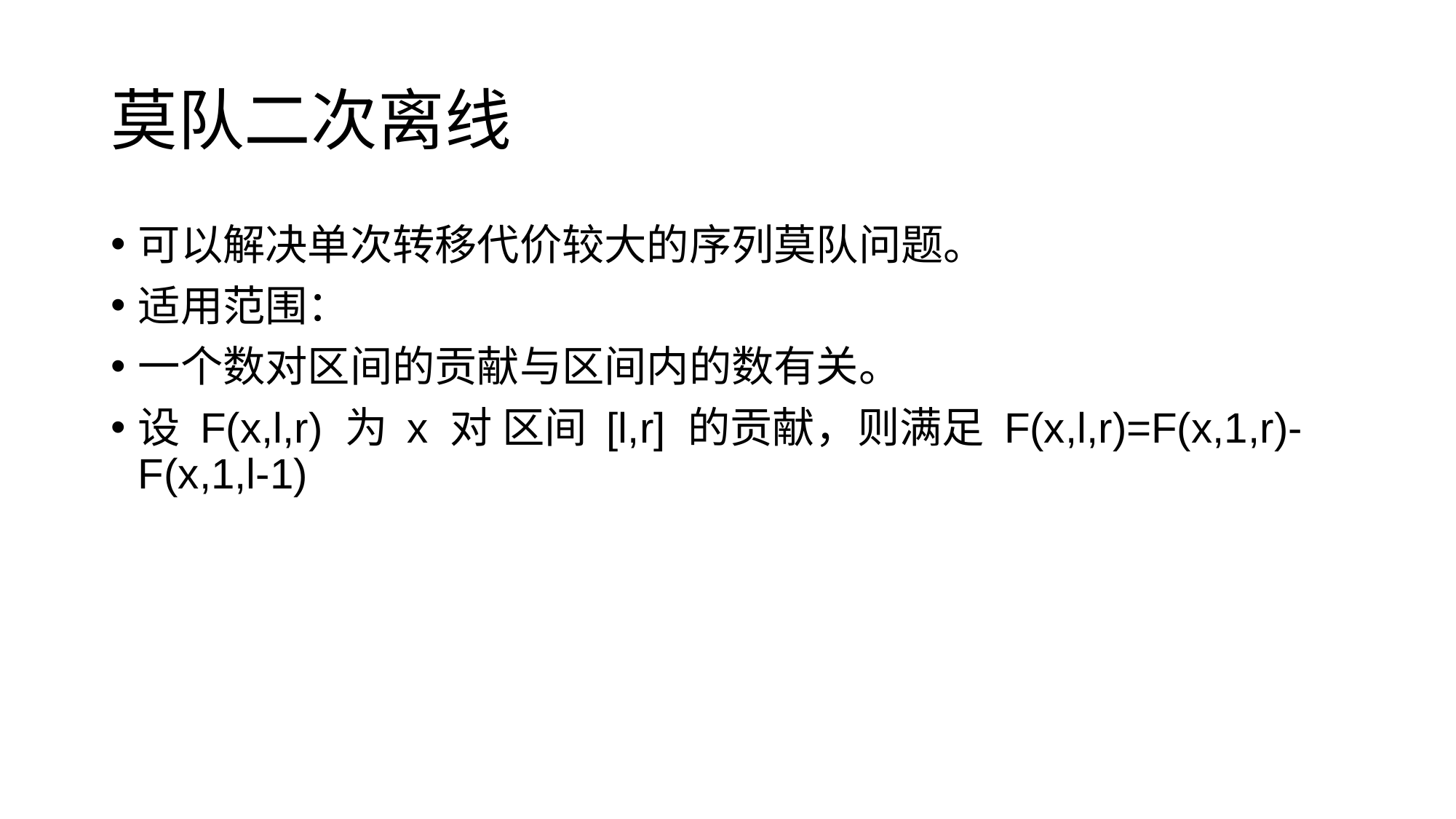

# 莫队二次离线
可以解决单次转移代价较大的序列莫队问题。
适用范围：
一个数对区间的贡献与区间内的数有关。
设 F(x,l,r) 为 x 对 区间 [l,r] 的贡献，则满足 F(x,l,r)=F(x,1,r)-F(x,1,l-1)